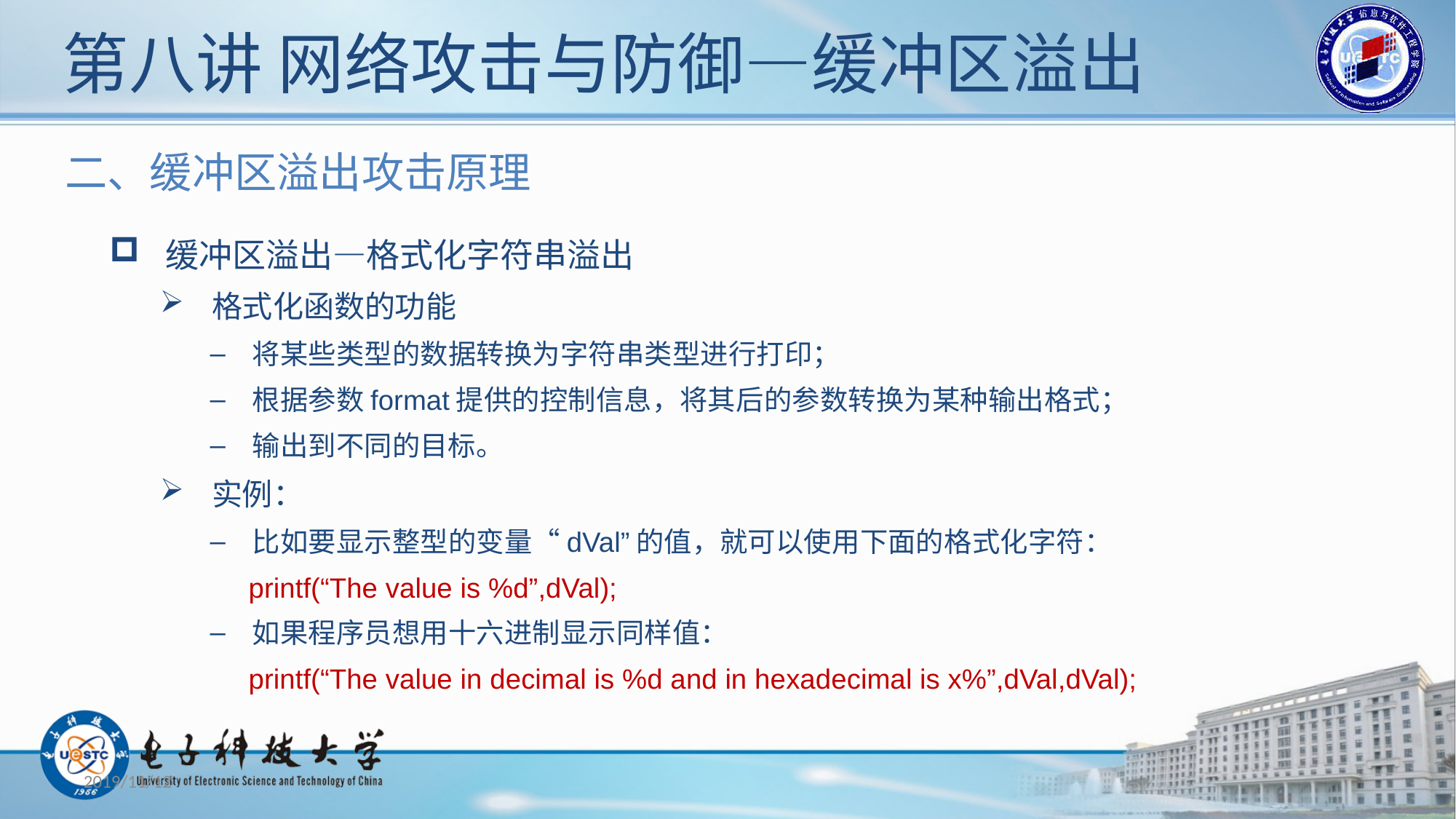

# 第八讲 网络攻击与防御—缓冲区溢出
二、缓冲区溢出攻击原理
 缓冲区溢出—格式化字符串溢出
 格式化函数的功能
将某些类型的数据转换为字符串类型进行打印；
根据参数format提供的控制信息，将其后的参数转换为某种输出格式；
输出到不同的目标。
 实例：
比如要显示整型的变量“dVal”的值，就可以使用下面的格式化字符：
   printf(“The value is %d”,dVal);
如果程序员想用十六进制显示同样值：
   printf(“The value in decimal is %d and in hexadecimal is x%”,dVal,dVal);
2019/11/12